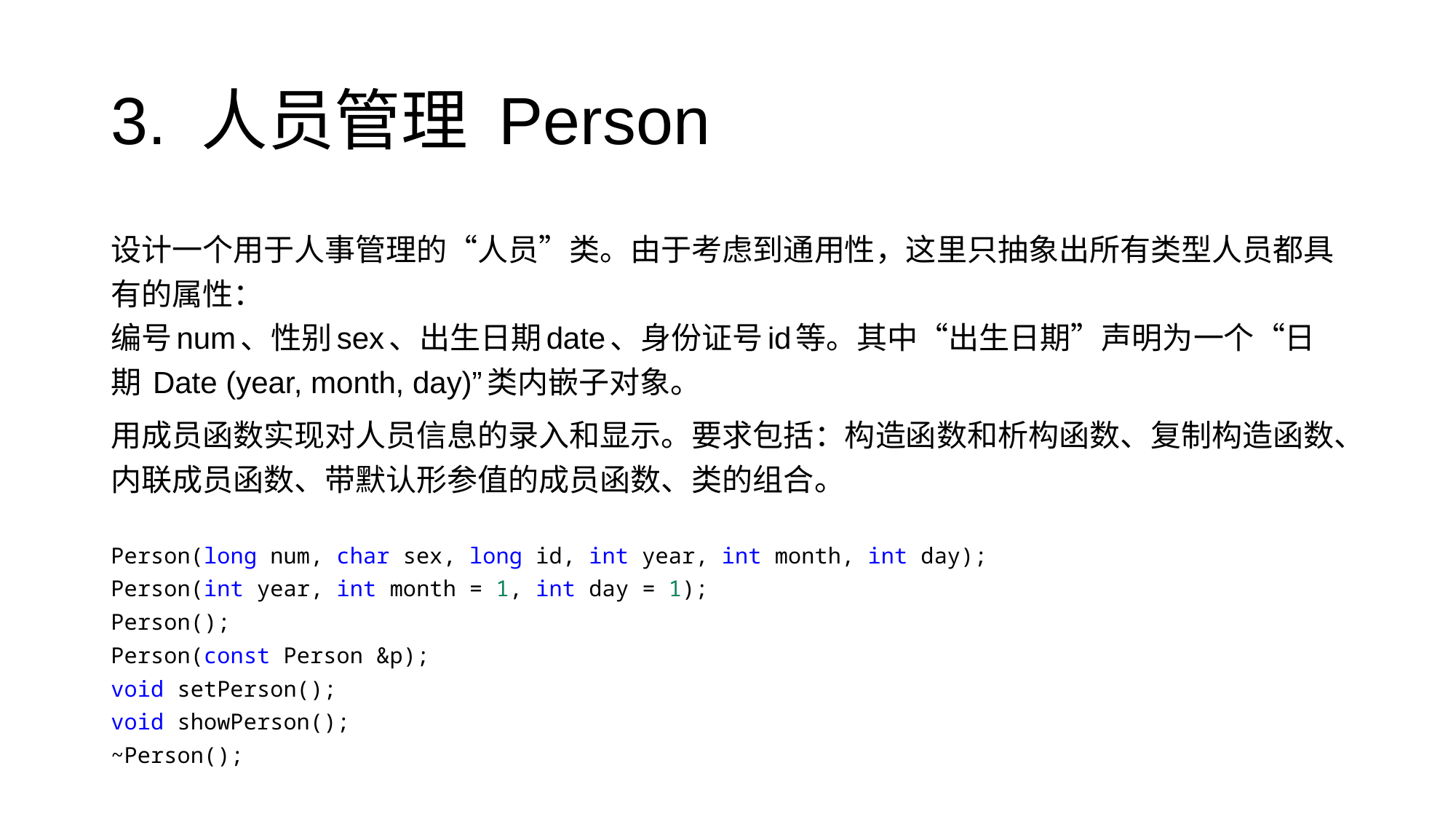

# 3. 人员管理 Person
设计一个用于人事管理的“人员”类。由于考虑到通用性，这里只抽象出所有类型人员都具有的属性：
编号num、性别sex、出生日期date、身份证号id等。其中“出生日期”声明为一个“日期 Date (year, month, day)”类内嵌子对象。
用成员函数实现对人员信息的录入和显示。要求包括：构造函数和析构函数、复制构造函数、内联成员函数、带默认形参值的成员函数、类的组合。

Person(long num, char sex, long id, int year, int month, int day);
Person(int year, int month = 1, int day = 1);
Person();
Person(const Person &p);
void setPerson();
void showPerson();
~Person();